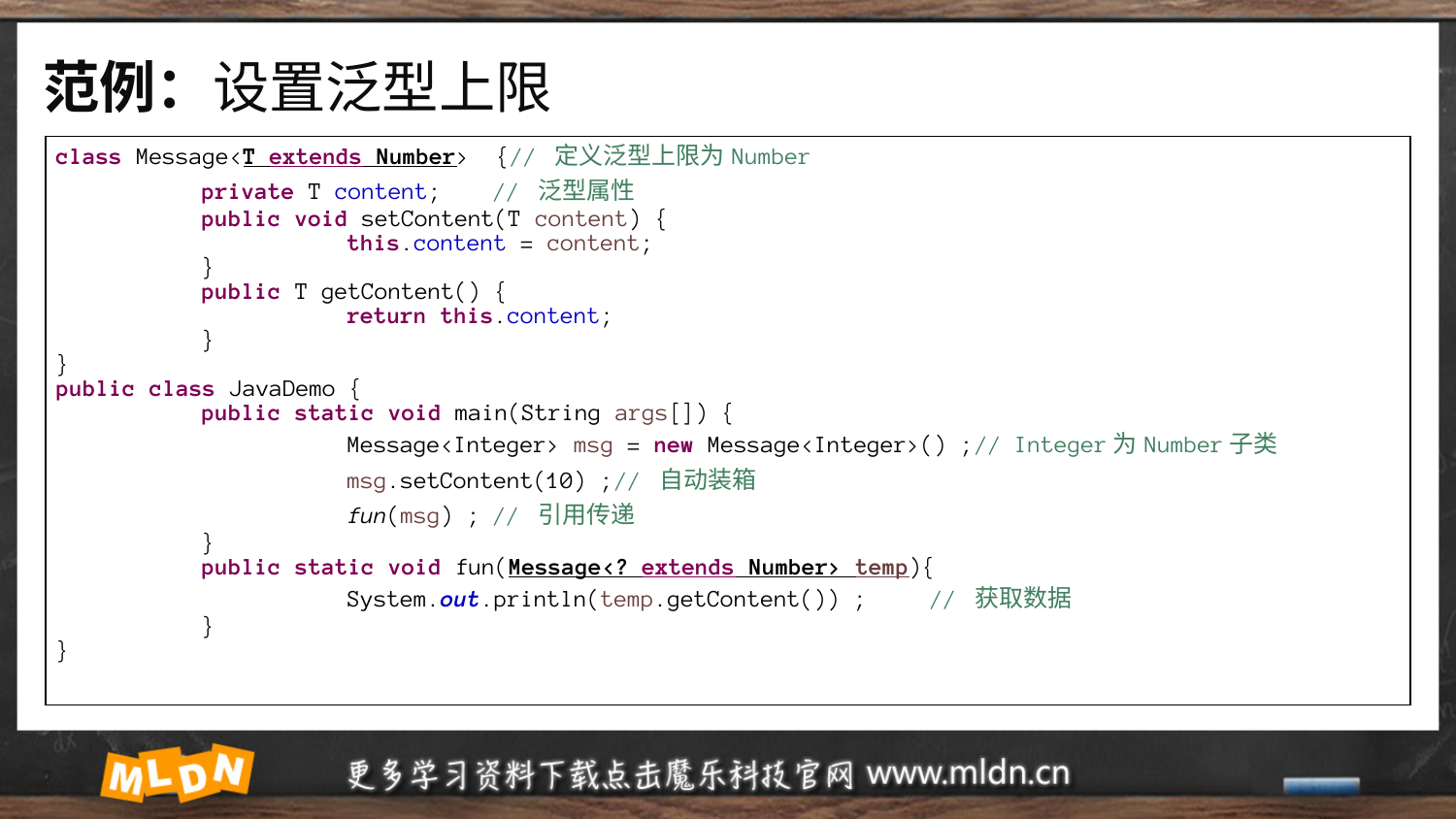

# 范例：设置泛型上限
| class Message<T extends Number> {// 定义泛型上限为Number private T content; // 泛型属性 public void setContent(T content) { this.content = content; } public T getContent() { return this.content; } } public class JavaDemo { public static void main(String args[]) { Message<Integer> msg = new Message<Integer>() ;// Integer为Number子类 msg.setContent(10) ;// 自动装箱 fun(msg) ; // 引用传递 } public static void fun(Message<? extends Number> temp){ System.out.println(temp.getContent()) ; // 获取数据 } } |
| --- |